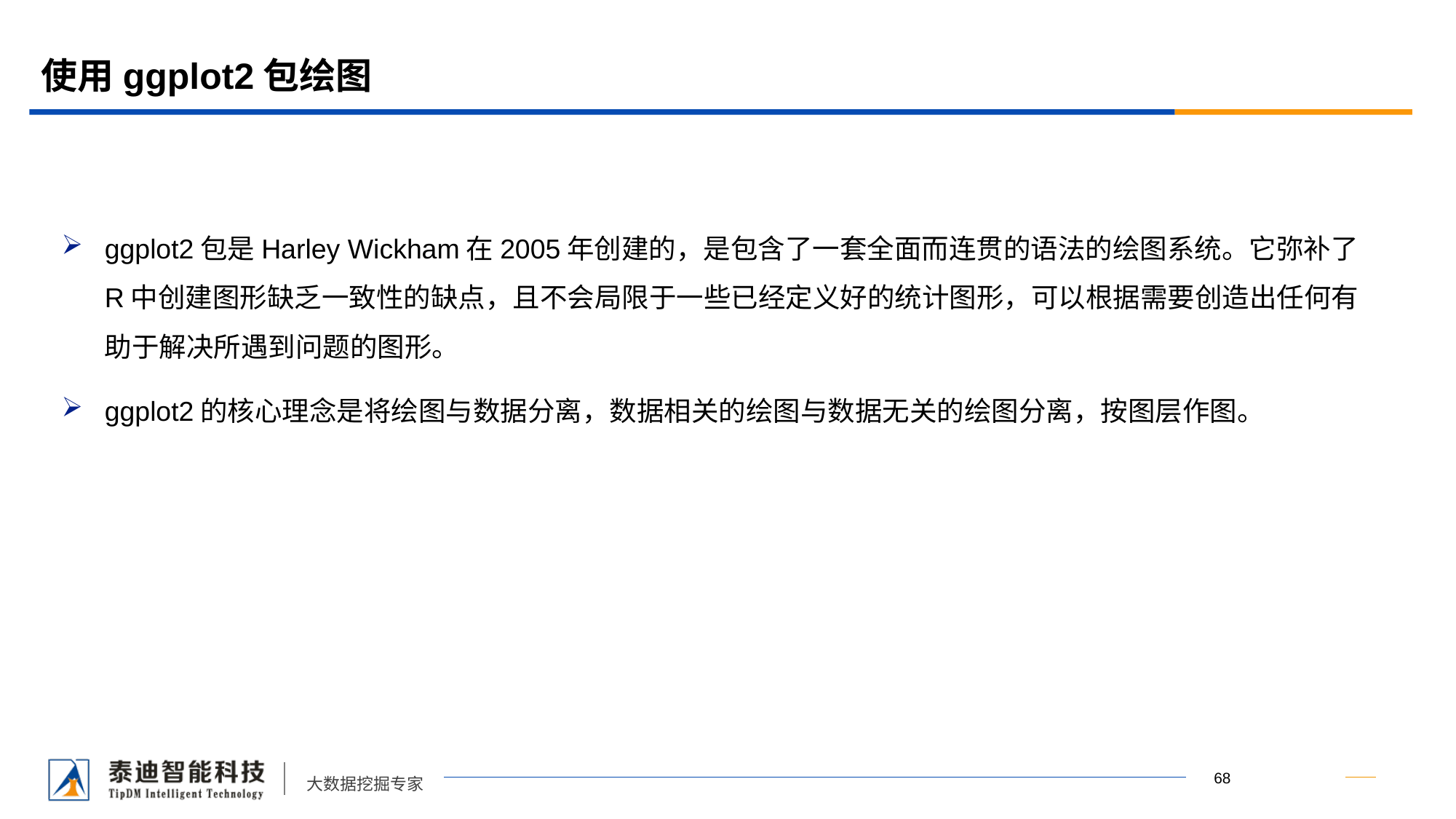

# 使用ggplot2包绘图

ggplot2包是Harley Wickham在2005年创建的，是包含了一套全面而连贯的语法的绘图系统。它弥补了R中创建图形缺乏一致性的缺点，且不会局限于一些已经定义好的统计图形，可以根据需要创造出任何有助于解决所遇到问题的图形。
ggplot2的核心理念是将绘图与数据分离，数据相关的绘图与数据无关的绘图分离，按图层作图。